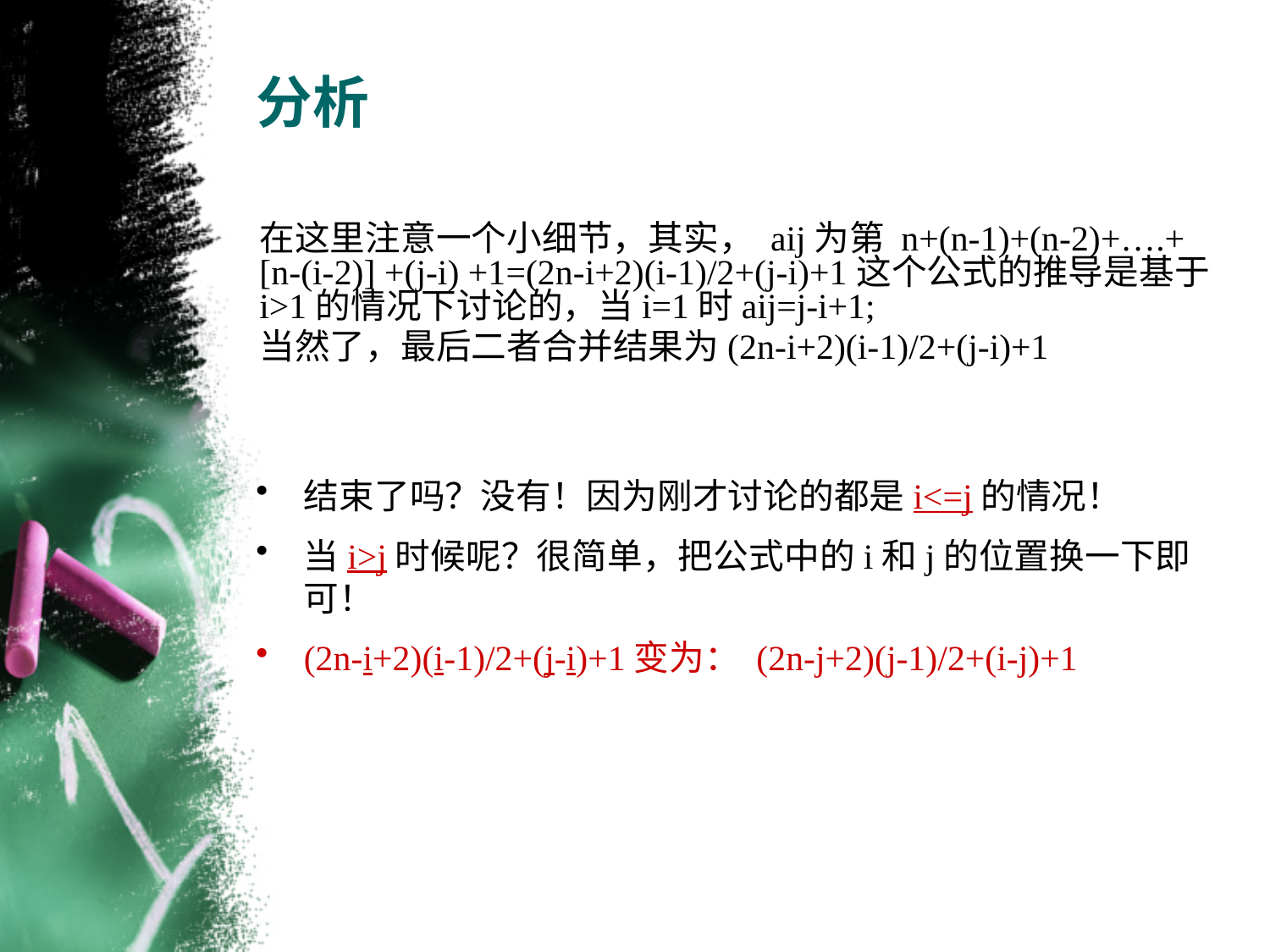

# 分析
在这里注意一个小细节，其实， aij为第 n+(n-1)+(n-2)+….+[n-(i-2)] +(j-i) +1=(2n-i+2)(i-1)/2+(j-i)+1这个公式的推导是基于i>1的情况下讨论的，当i=1时aij=j-i+1;
当然了，最后二者合并结果为(2n-i+2)(i-1)/2+(j-i)+1
结束了吗？没有！因为刚才讨论的都是i<=j的情况！
当i>j时候呢？很简单，把公式中的i和j的位置换一下即可！
(2n-i+2)(i-1)/2+(j-i)+1变为： (2n-j+2)(j-1)/2+(i-j)+1